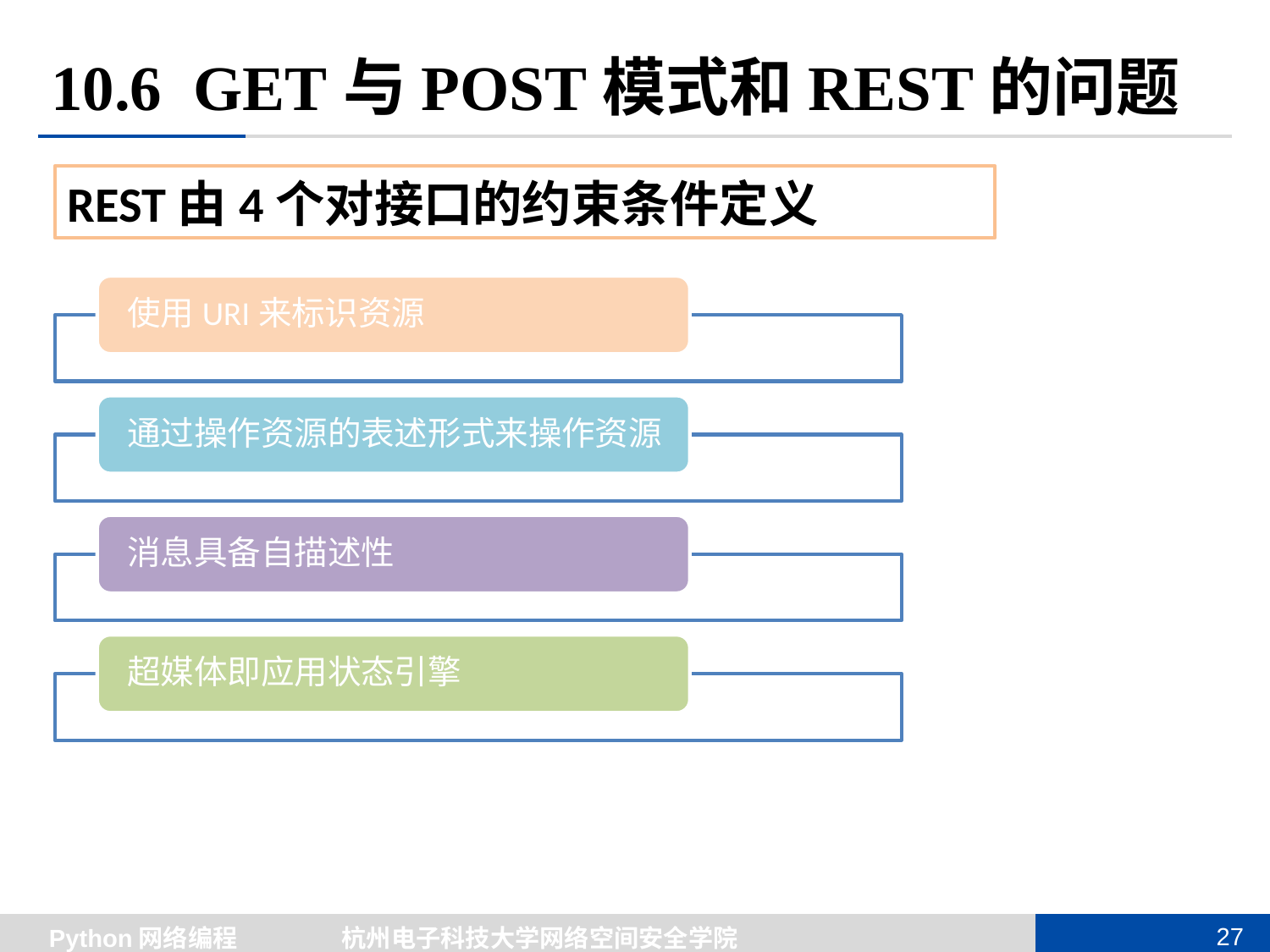

# 10.6  GET与POST模式和REST的问题
REST由4个对接口的约束条件定义
使用URI来标识资源
通过操作资源的表述形式来操作资源
消息具备自描述性
超媒体即应用状态引擎